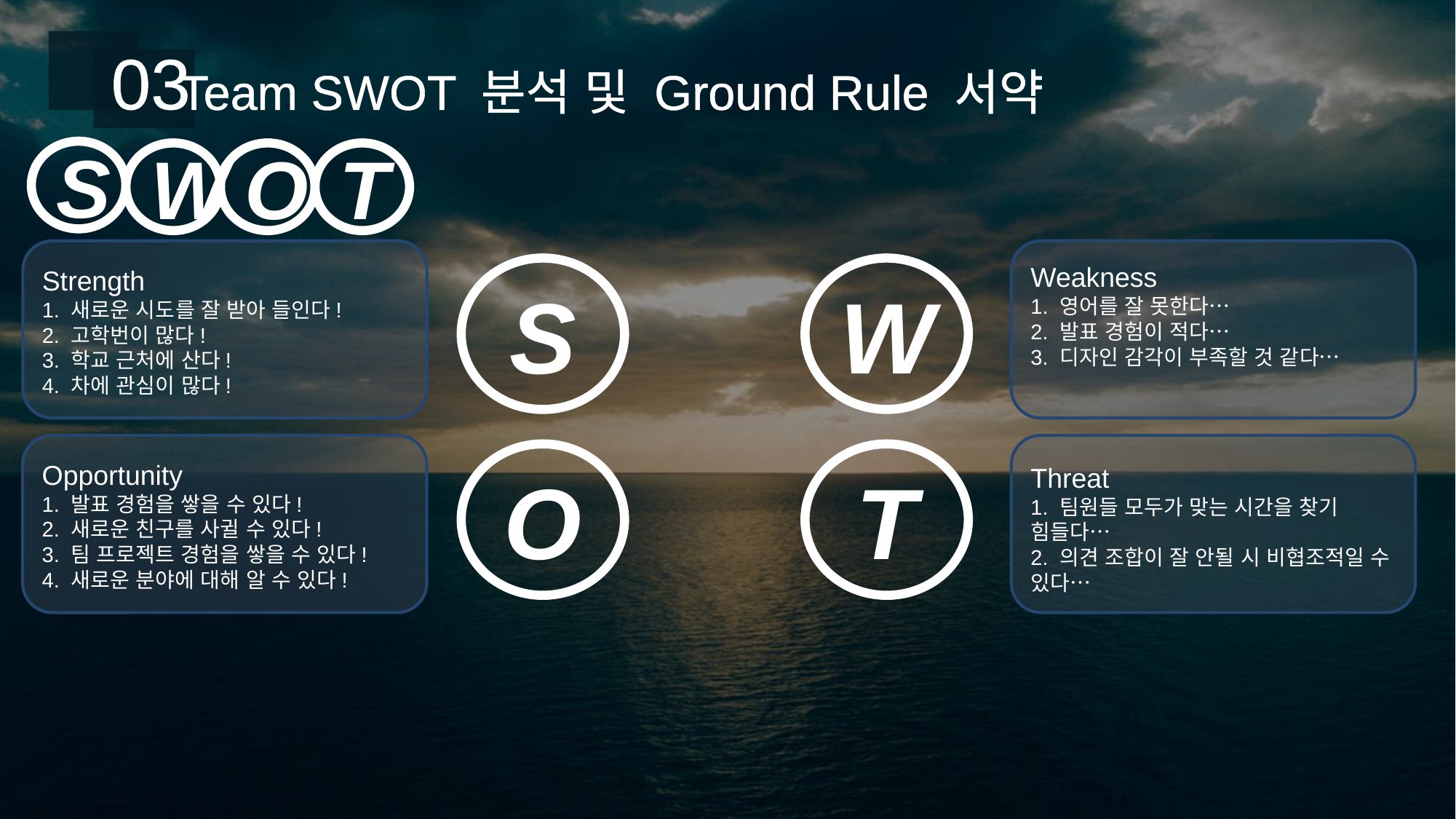

03

Team SWOT 분석 및 Ground Rule 서약
S
W
O
T

Weakness
1. 영어를 잘 못한다…
2. 발표 경험이 적다…
3. 디자인 감각이 부족할 것 같다…

Strength
1. 새로운 시도를 잘 받아 들인다!
2. 고학번이 많다!
3. 학교 근처에 산다!
4. 차에 관심이 많다!
S
W

O
T
Opportunity
1. 발표 경험을 쌓을 수 있다!
2. 새로운 친구를 사귈 수 있다!
3. 팀 프로젝트 경험을 쌓을 수 있다!
4. 새로운 분야에 대해 알 수 있다!
Threat
1. 팀원들 모두가 맞는 시간을 찾기 힘들다…
2. 의견 조합이 잘 안될 시 비협조적일 수 있다…